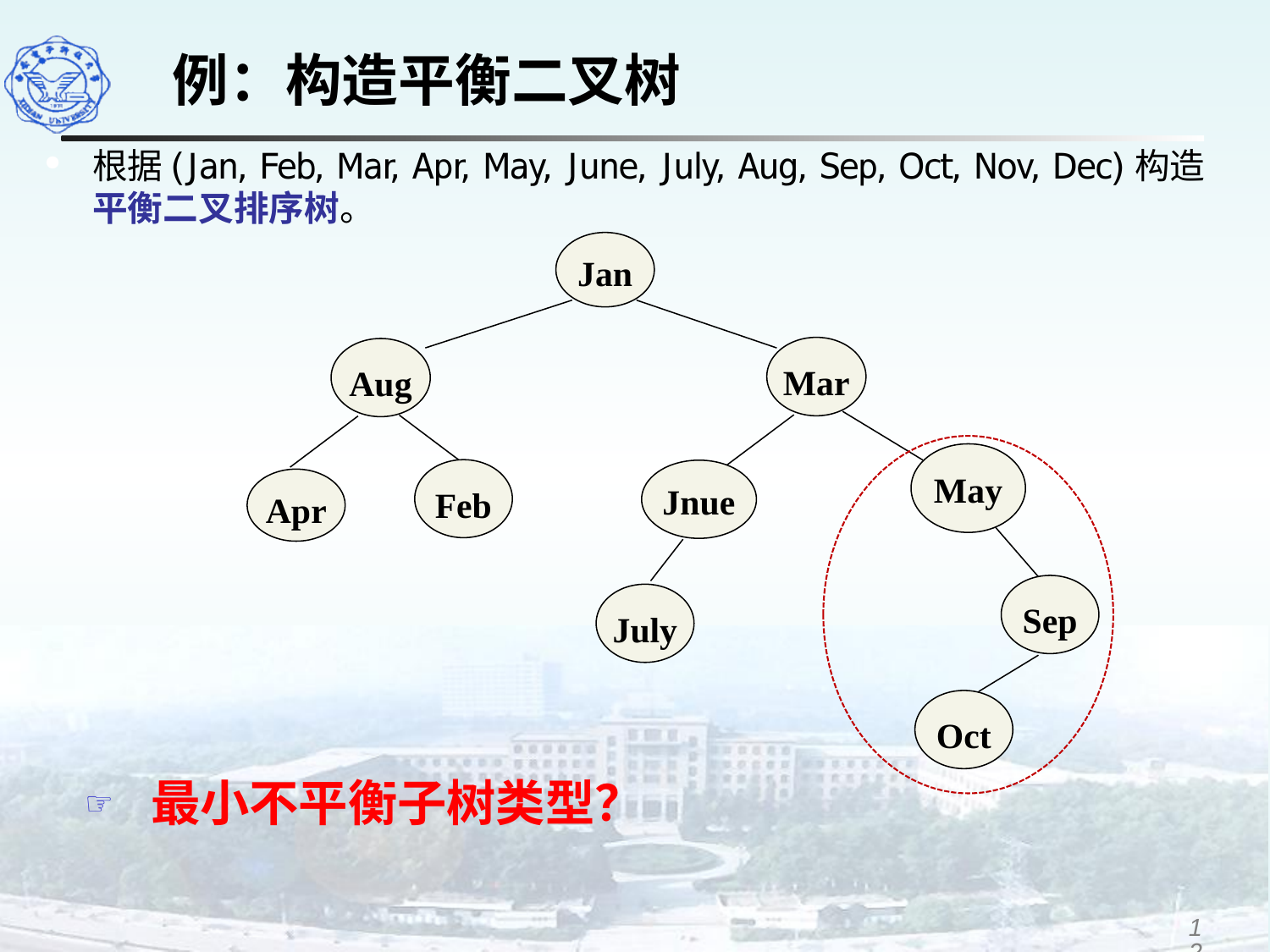

# 例：构造平衡二叉树
根据(Jan, Feb, Mar, Apr, May, June, July, Aug, Sep, Oct, Nov, Dec)构造平衡二叉排序树。
Jan

Mar
Aug

May
Feb
Jnue
Apr

Sep
July

Oct
最小不平衡子树类型？
120